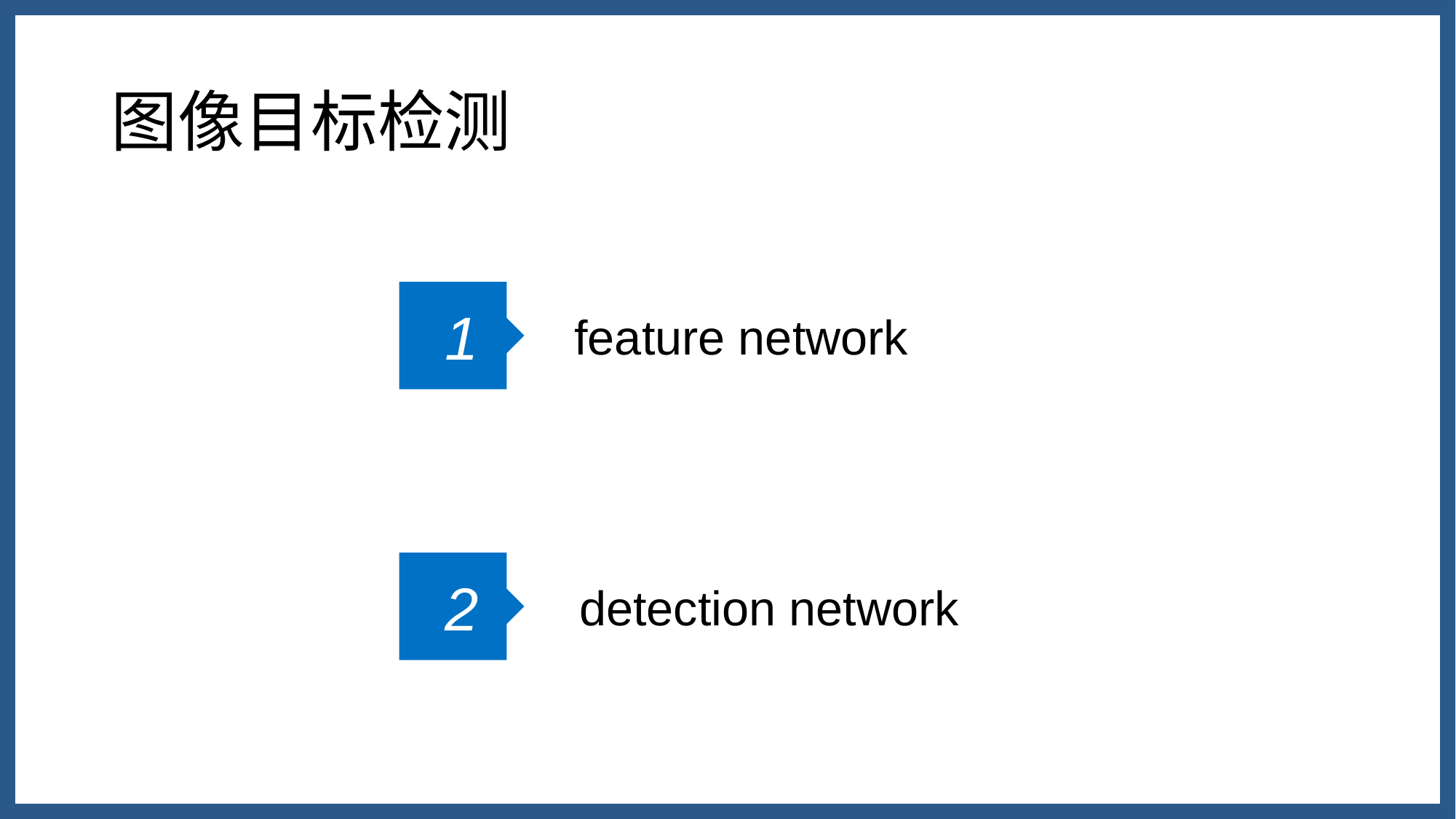

# 图像目标检测
1
feature network
2
detection network